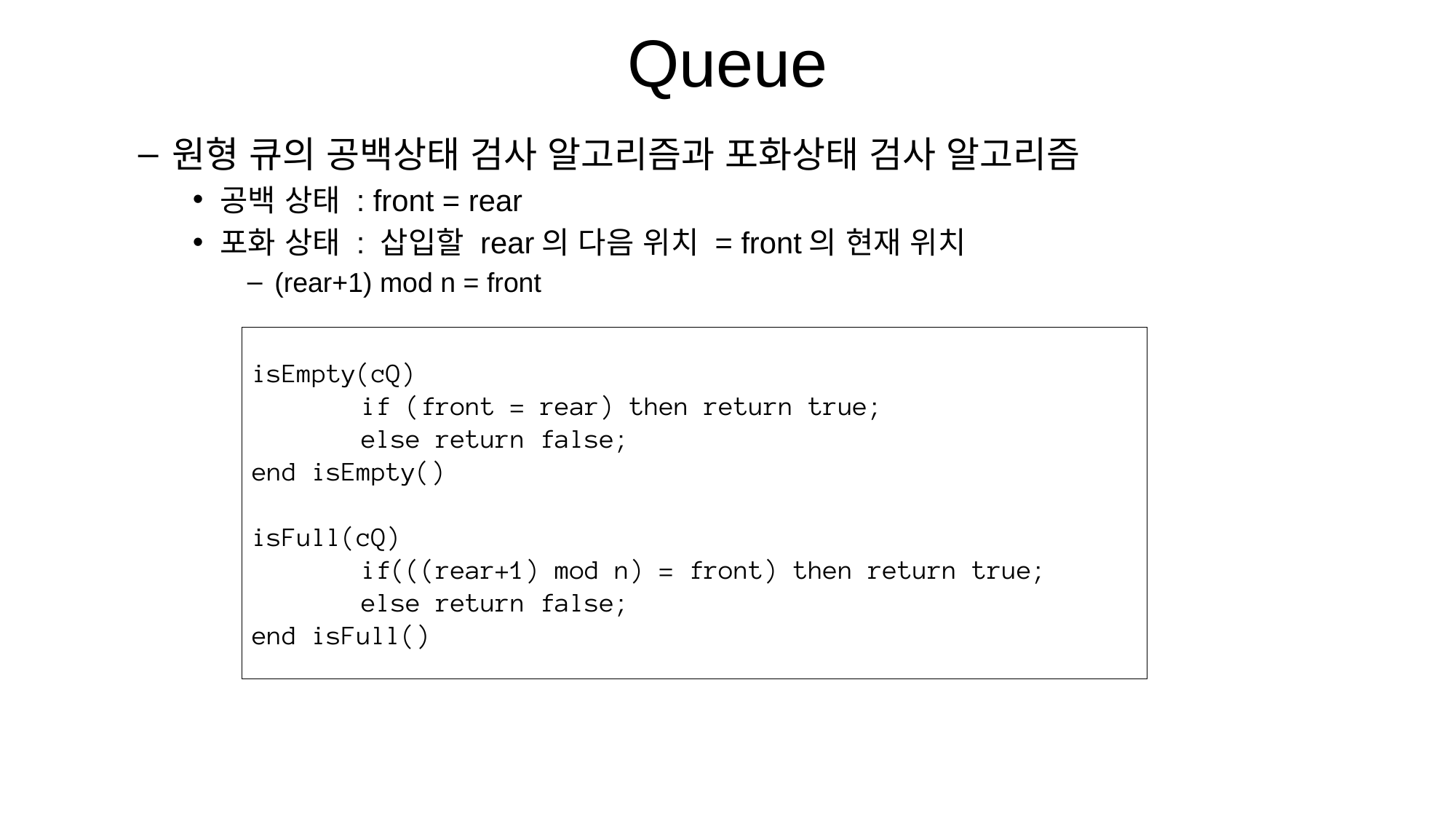

# Queue
원형 큐의 공백상태 검사 알고리즘과 포화상태 검사 알고리즘
공백 상태 : front = rear
포화 상태 : 삽입할 rear의 다음 위치 = front의 현재 위치
(rear+1) mod n = front

isEmpty(cQ)
	if (front = rear) then return true;
	else return false;
end isEmpty()

isFull(cQ)
	if(((rear+1) mod n) = front) then return true;
	else return false;
end isFull()